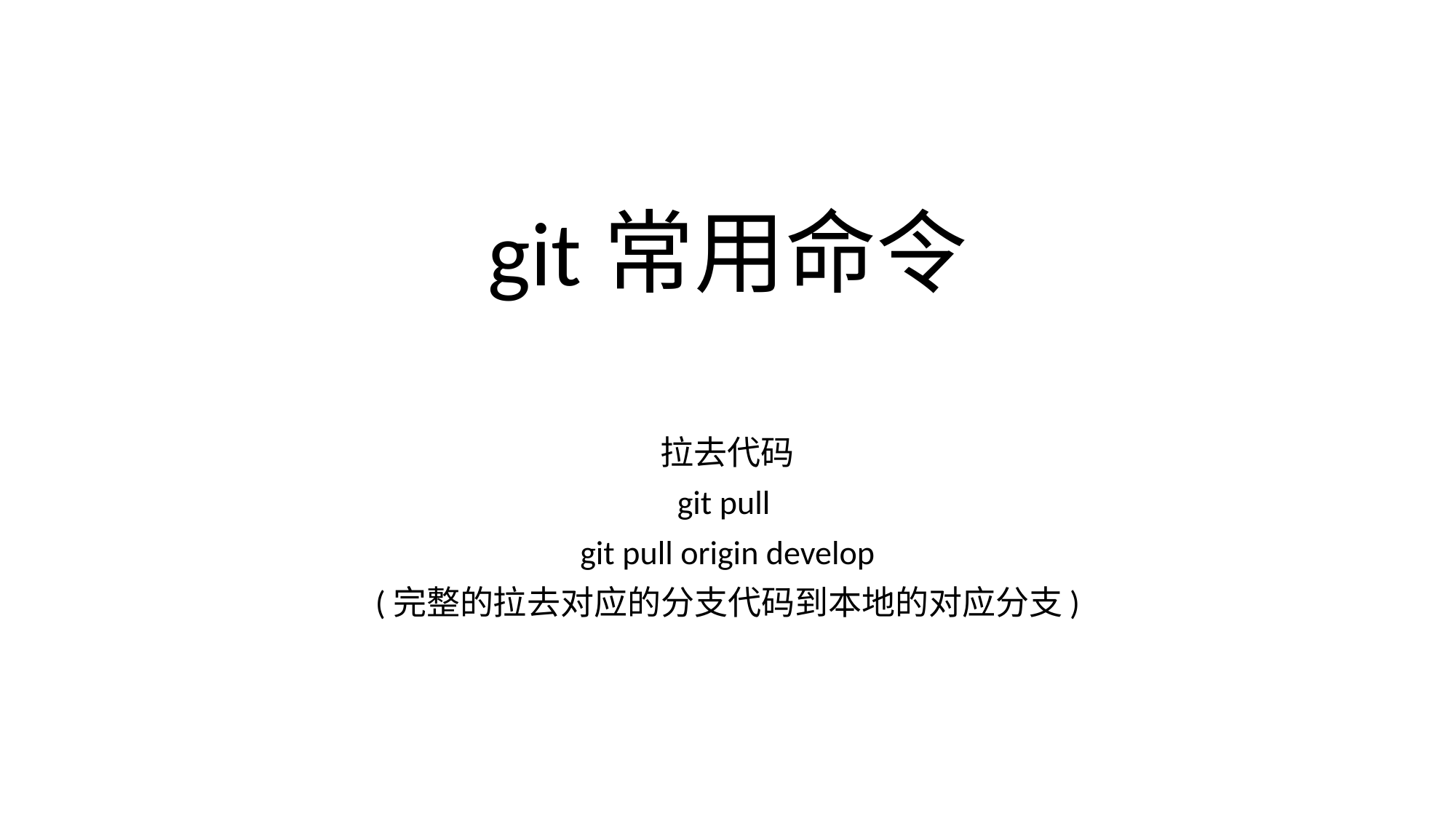

# git常用命令
拉去代码
git pull
git pull origin develop
(完整的拉去对应的分支代码到本地的对应分支)